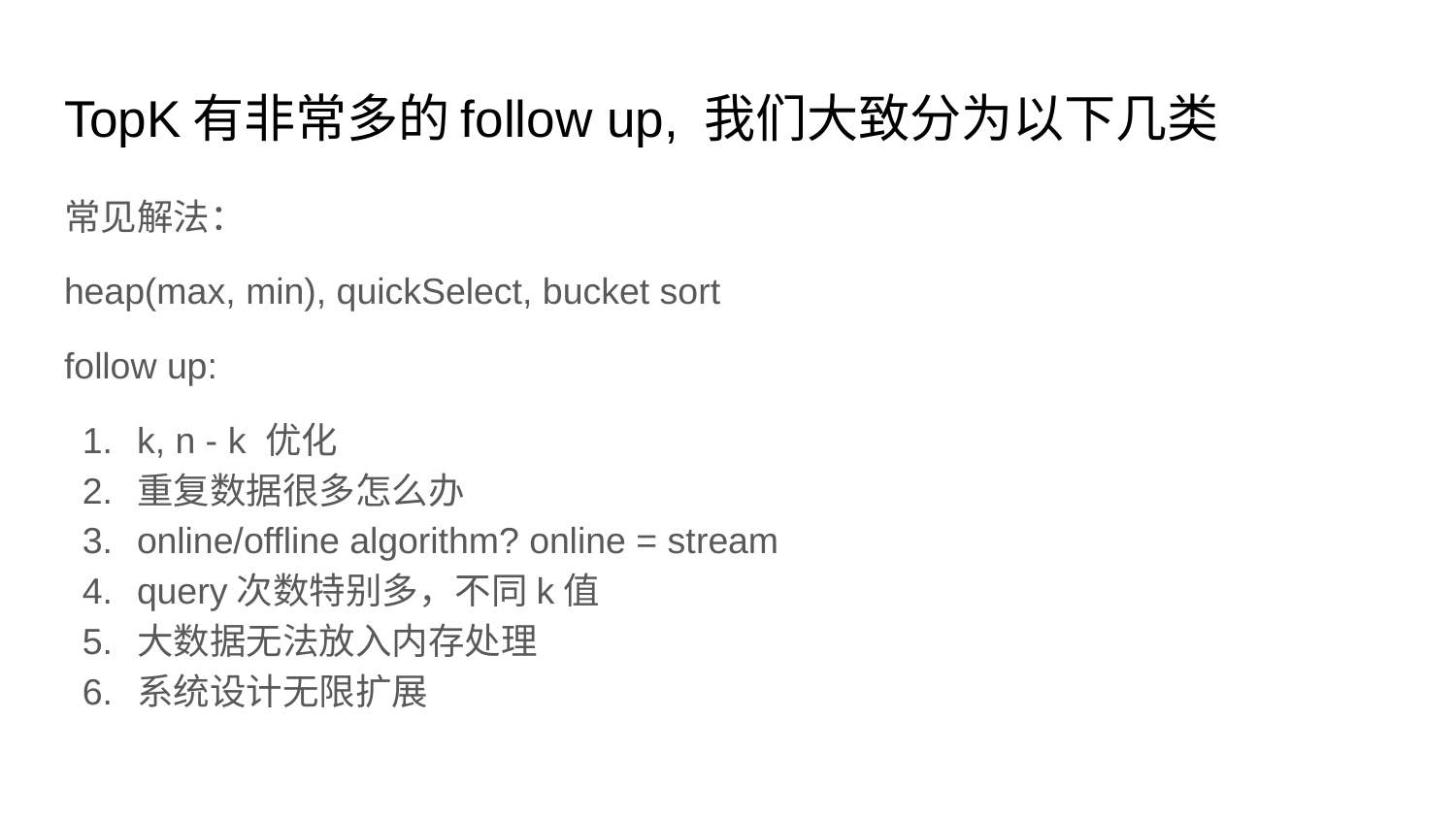

# TopK有非常多的follow up, 我们大致分为以下几类
常见解法：
heap(max, min), quickSelect, bucket sort
follow up:
k, n - k 优化
重复数据很多怎么办
online/offline algorithm? online = stream
query次数特别多，不同k值
大数据无法放入内存处理
系统设计无限扩展